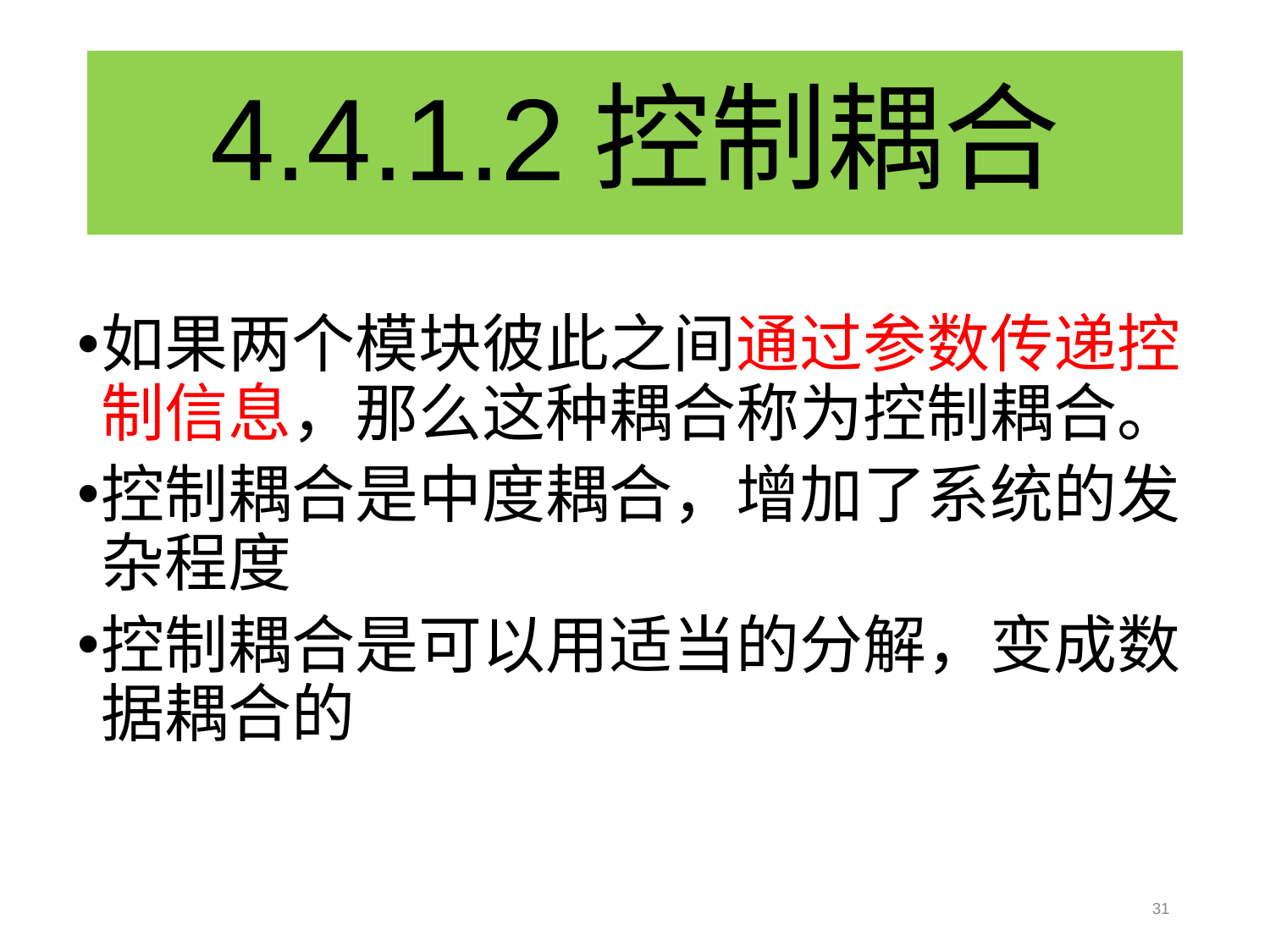

# 4.4.1.2控制耦合
如果两个模块彼此之间通过参数传递控制信息，那么这种耦合称为控制耦合。
控制耦合是中度耦合，增加了系统的发杂程度
控制耦合是可以用适当的分解，变成数据耦合的
31